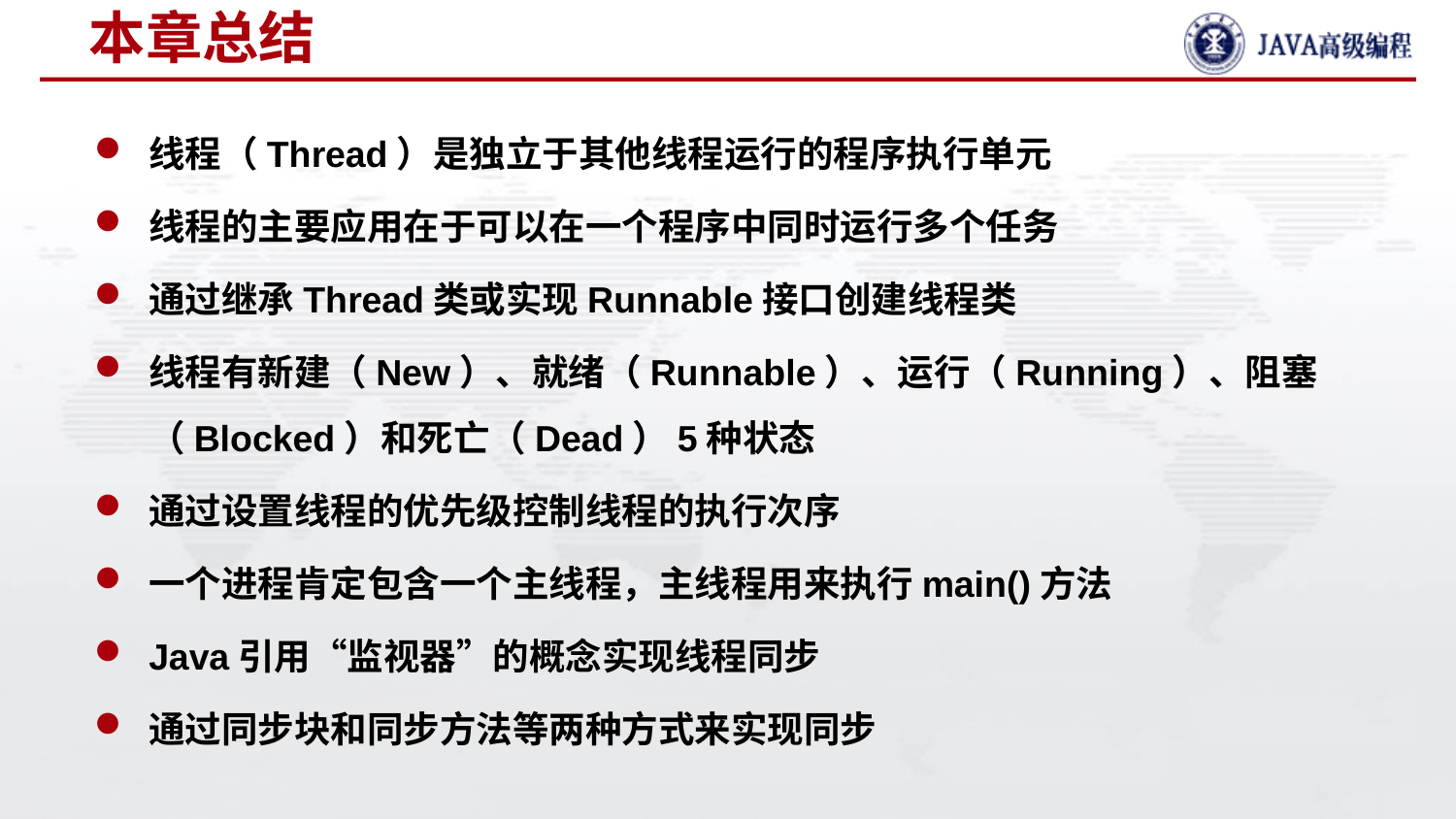

# 本章总结
线程（Thread）是独立于其他线程运行的程序执行单元
线程的主要应用在于可以在一个程序中同时运行多个任务
通过继承Thread类或实现Runnable接口创建线程类
线程有新建（New）、就绪（Runnable）、运行（Running）、阻塞（Blocked）和死亡（Dead）5种状态
通过设置线程的优先级控制线程的执行次序
一个进程肯定包含一个主线程，主线程用来执行main()方法
Java引用“监视器”的概念实现线程同步
通过同步块和同步方法等两种方式来实现同步